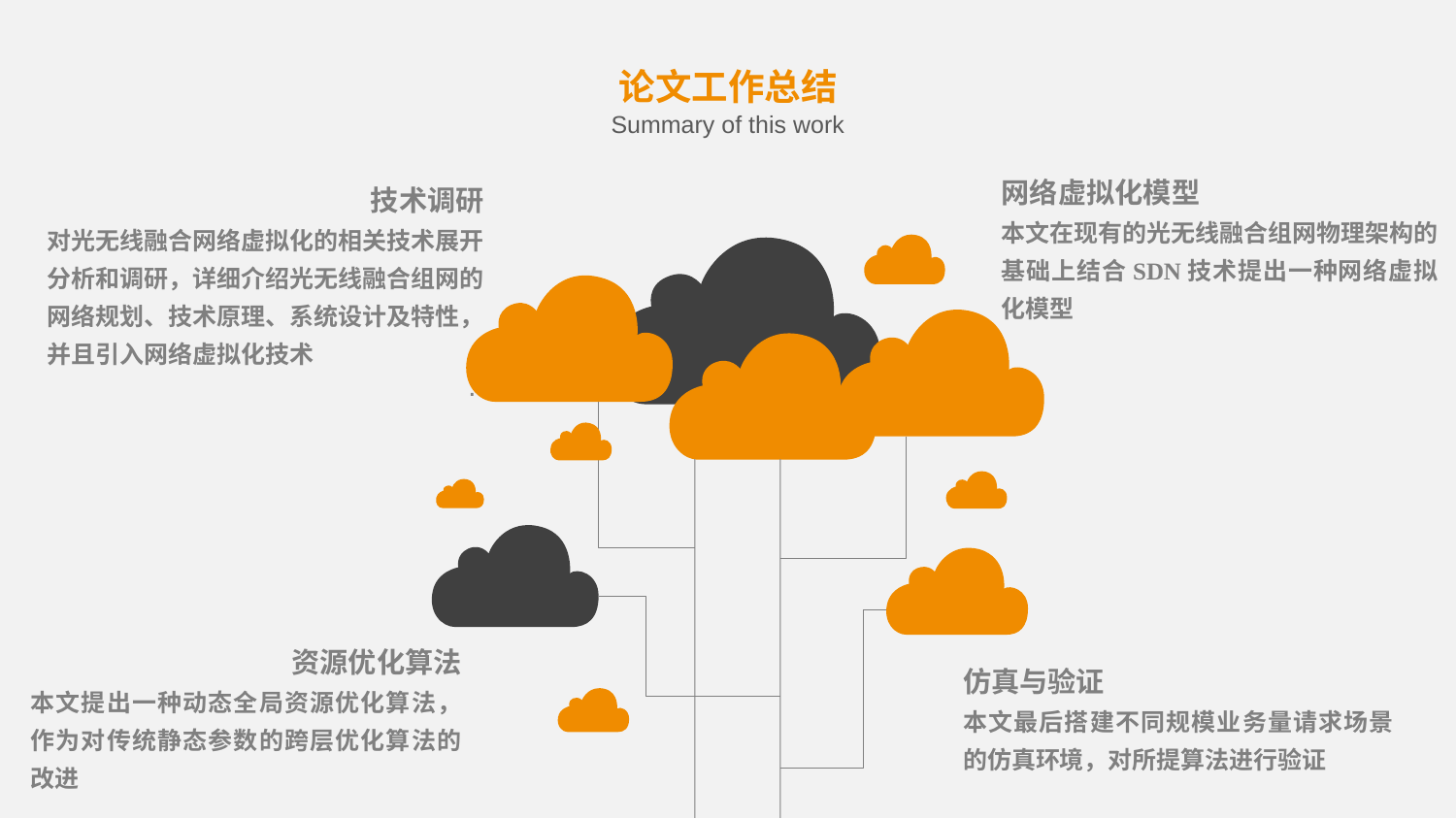

论文工作总结
Summary of this work
网络虚拟化模型
本文在现有的光无线融合组网物理架构的基础上结合SDN技术提出一种网络虚拟化模型
技术调研
对光无线融合网络虚拟化的相关技术展开分析和调研，详细介绍光无线融合组网的网络规划、技术原理、系统设计及特性，并且引入网络虚拟化技术
.

资源优化算法
本文提出一种动态全局资源优化算法，作为对传统静态参数的跨层优化算法的改进
仿真与验证
本文最后搭建不同规模业务量请求场景的仿真环境，对所提算法进行验证